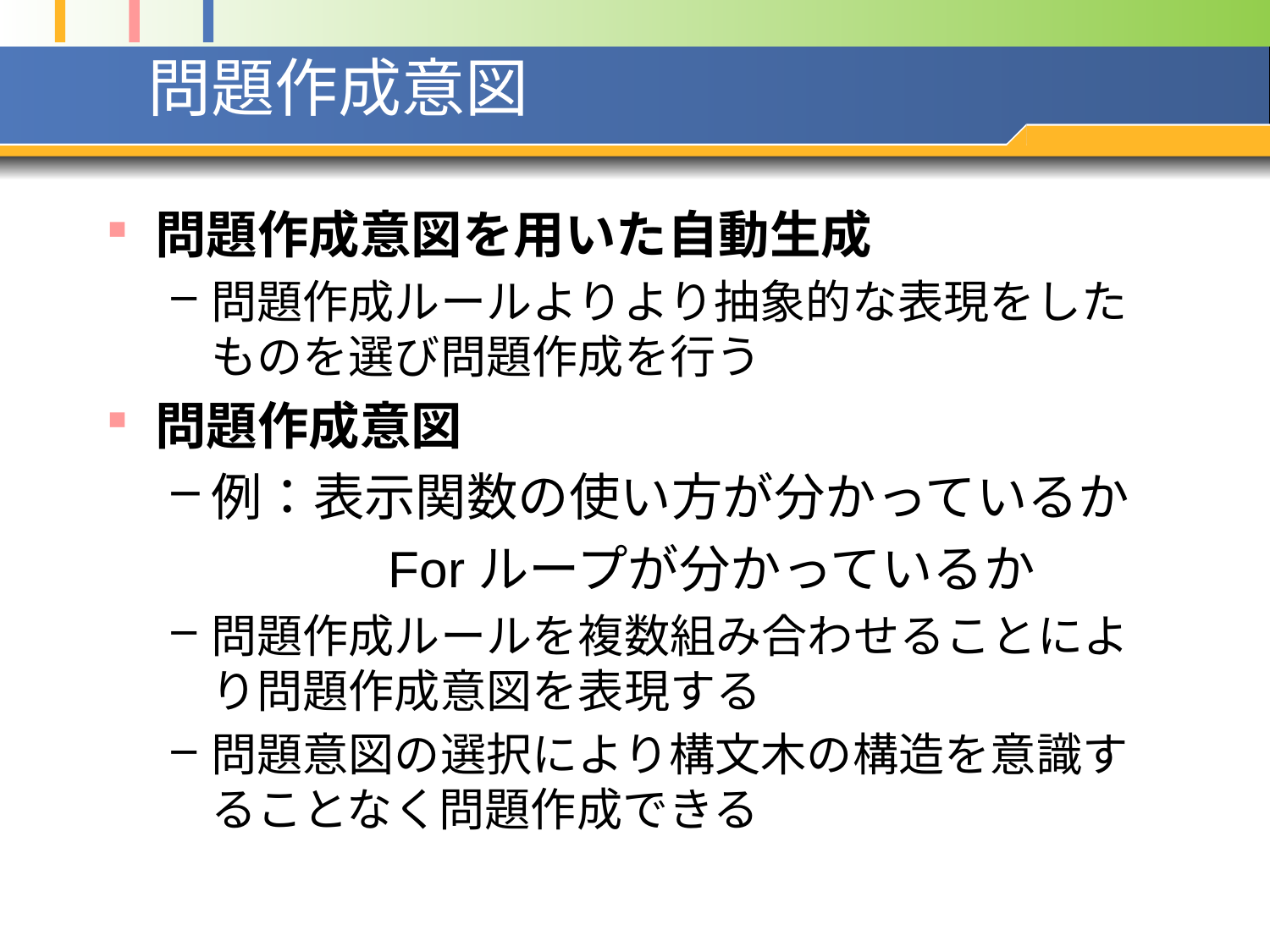

# 問題作成意図
問題作成意図を用いた自動生成
問題作成ルールよりより抽象的な表現をしたものを選び問題作成を行う
問題作成意図
例：表示関数の使い方が分かっているか
　　　　Forループが分かっているか
問題作成ルールを複数組み合わせることにより問題作成意図を表現する
問題意図の選択により構文木の構造を意識することなく問題作成できる